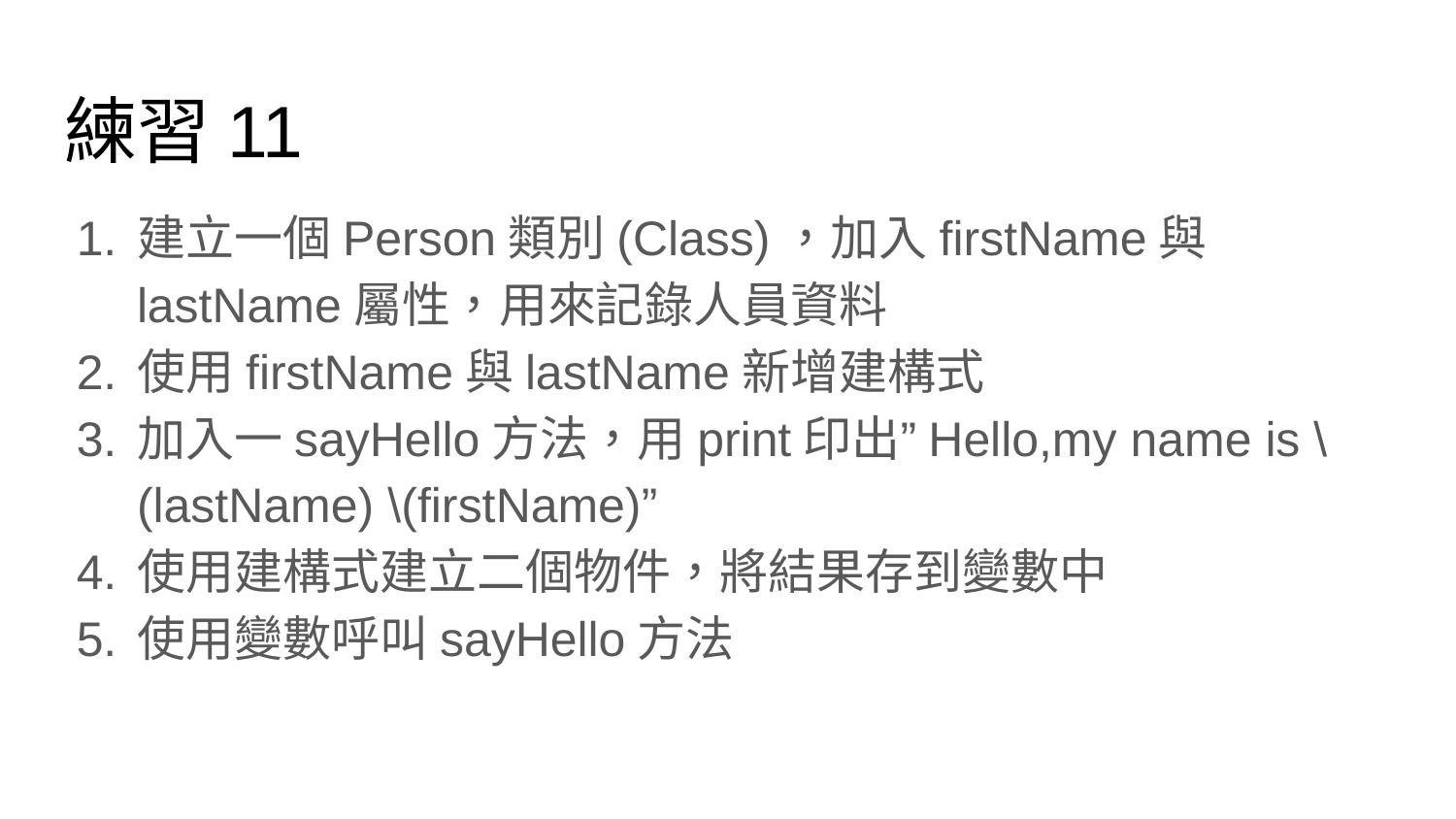

# 練習11
建立一個Person類別(Class)，加入firstName與lastName屬性，用來記錄人員資料
使用firstName與lastName新增建構式
加入一sayHello方法，用print印出”Hello,my name is \(lastName) \(firstName)”
使用建構式建立二個物件，將結果存到變數中
使用變數呼叫sayHello方法